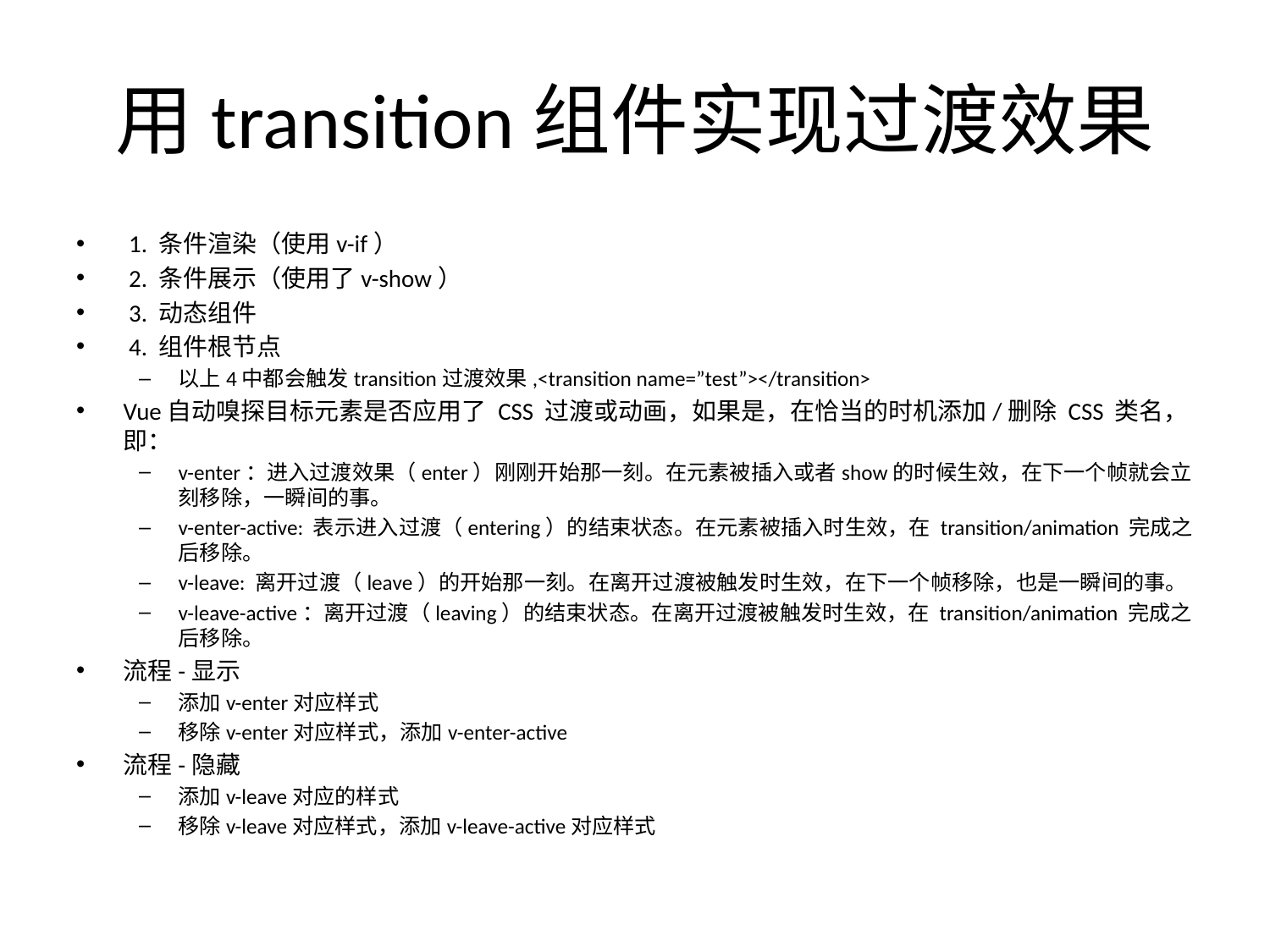

# 用transition组件实现过渡效果
 1. 条件渲染（使用v-if）
 2. 条件展示（使用了v-show）
 3. 动态组件
 4. 组件根节点
以上4中都会触发transition过渡效果,<transition name=”test”></transition>
Vue自动嗅探目标元素是否应用了 CSS 过渡或动画，如果是，在恰当的时机添加/删除 CSS 类名，即：
v-enter：进入过渡效果（enter）刚刚开始那一刻。在元素被插入或者show的时候生效，在下一个帧就会立刻移除，一瞬间的事。
v-enter-active: 表示进入过渡（entering）的结束状态。在元素被插入时生效，在 transition/animation 完成之后移除。
v-leave: 离开过渡（leave）的开始那一刻。在离开过渡被触发时生效，在下一个帧移除，也是一瞬间的事。
v-leave-active：离开过渡（leaving）的结束状态。在离开过渡被触发时生效，在 transition/animation 完成之后移除。
流程-显示
添加v-enter对应样式
移除v-enter对应样式，添加v-enter-active
流程-隐藏
添加v-leave对应的样式
移除v-leave对应样式，添加v-leave-active对应样式